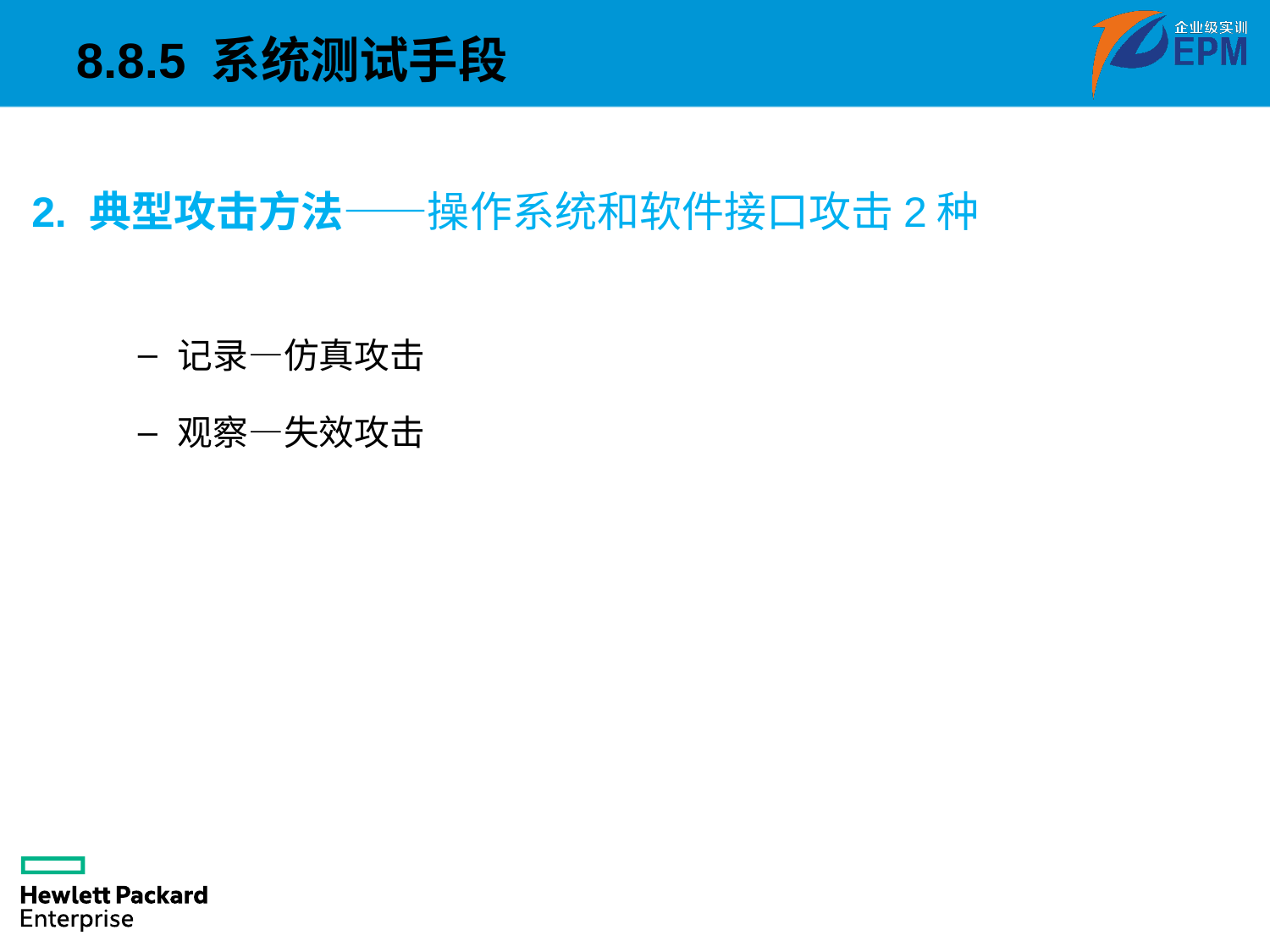

8.8.5 系统测试手段
2. 典型攻击方法——操作系统和软件接口攻击2种
记录—仿真攻击
观察—失效攻击